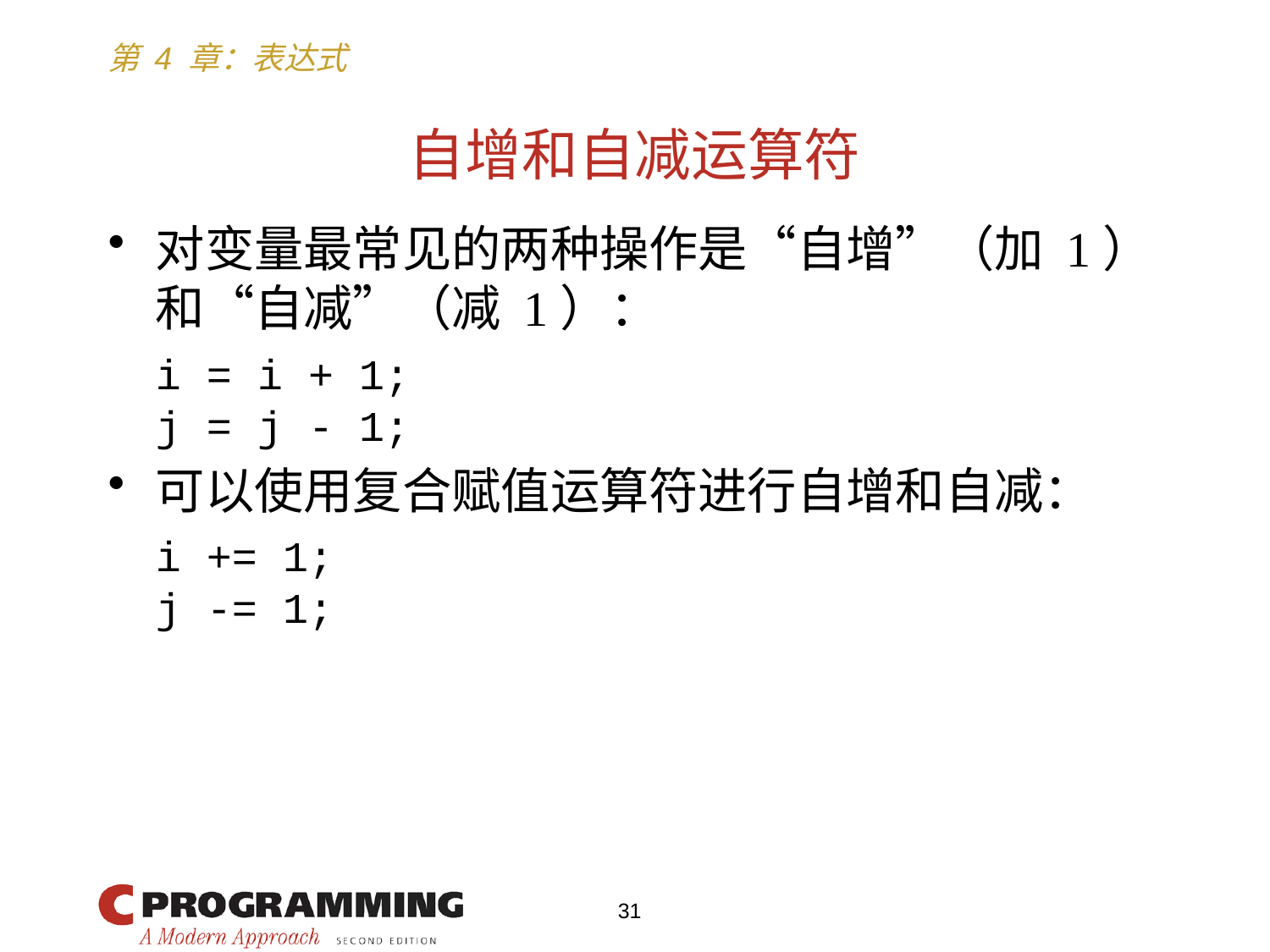

# 自增和自减运算符
对变量最常见的两种操作是“自增”（加 1）和“自减”（减 1）：
	i = i + 1;
	j = j - 1;
可以使用复合赋值运算符进行自增和自减：
	i += 1;
	j -= 1;
31